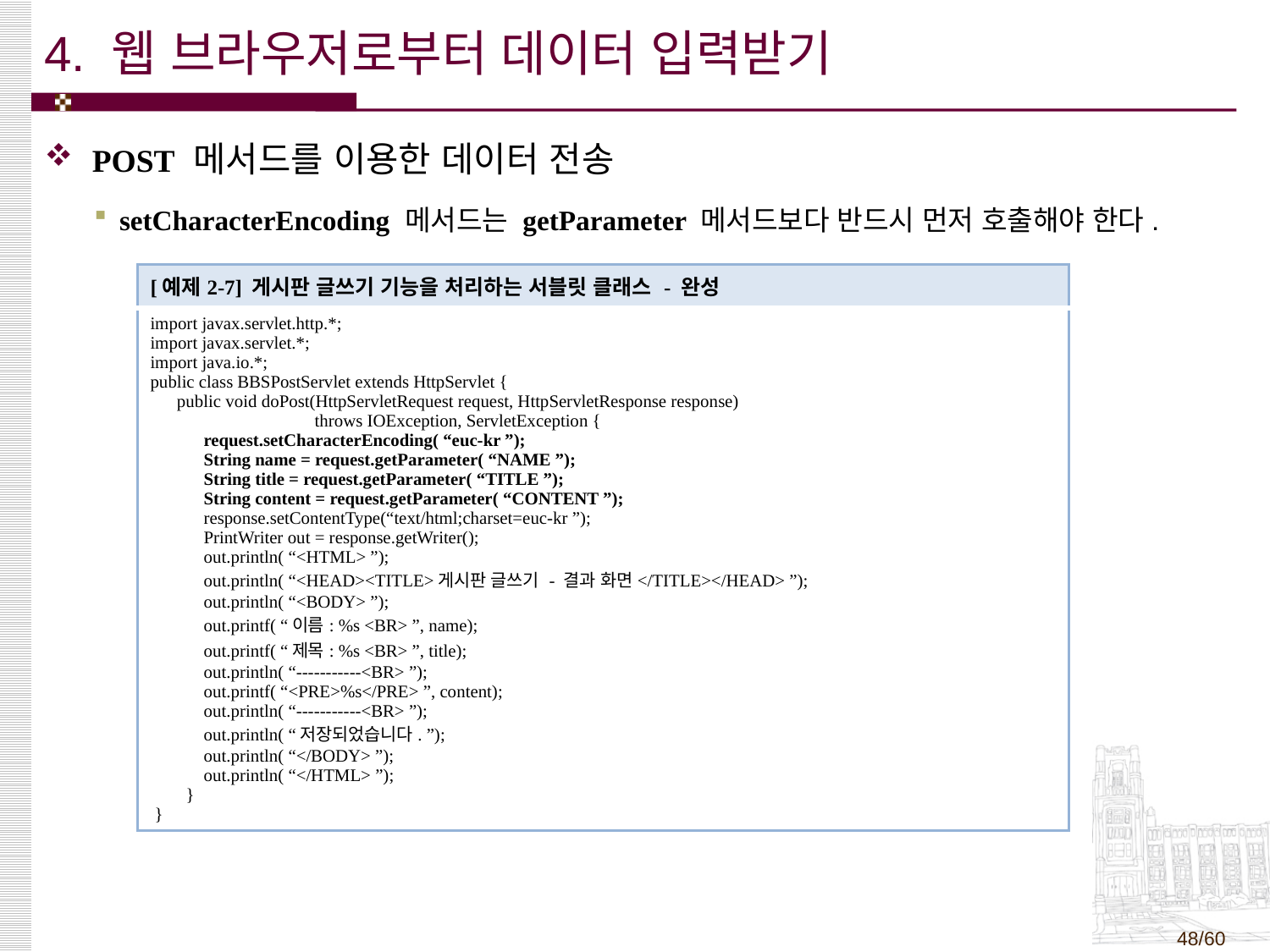

# 4. 웹 브라우저로부터 데이터 입력받기
POST 메서드를 이용한 데이터 전송
setCharacterEncoding 메서드는 getParameter 메서드보다 반드시 먼저 호출해야 한다.

| [예제2-7] 게시판 글쓰기 기능을 처리하는 서블릿 클래스 - 완성 |
| --- |
| import javax.servlet.http.\*; import javax.servlet.\*; import java.io.\*; public class BBSPostServlet extends HttpServlet { public void doPost(HttpServletRequest request, HttpServletResponse response) throws IOException, ServletException { request.setCharacterEncoding( “euc-kr ”); String name = request.getParameter( “NAME ”); String title = request.getParameter( “TITLE ”); String content = request.getParameter( “CONTENT ”); response.setContentType(“text/html;charset=euc-kr ”); PrintWriter out = response.getWriter(); out.println( “<HTML> ”); out.println( “<HEAD><TITLE>게시판 글쓰기 - 결과 화면</TITLE></HEAD> ”); out.println( “<BODY> ”); out.printf( “이름: %s <BR> ”, name); out.printf( “제목: %s <BR> ”, title); out.println( “-----------<BR> ”); out.printf( “<PRE>%s</PRE> ”, content); out.println( “-----------<BR> ”); out.println( “저장되었습니다. ”); out.println( “</BODY> ”); out.println( “</HTML> ”); } } |